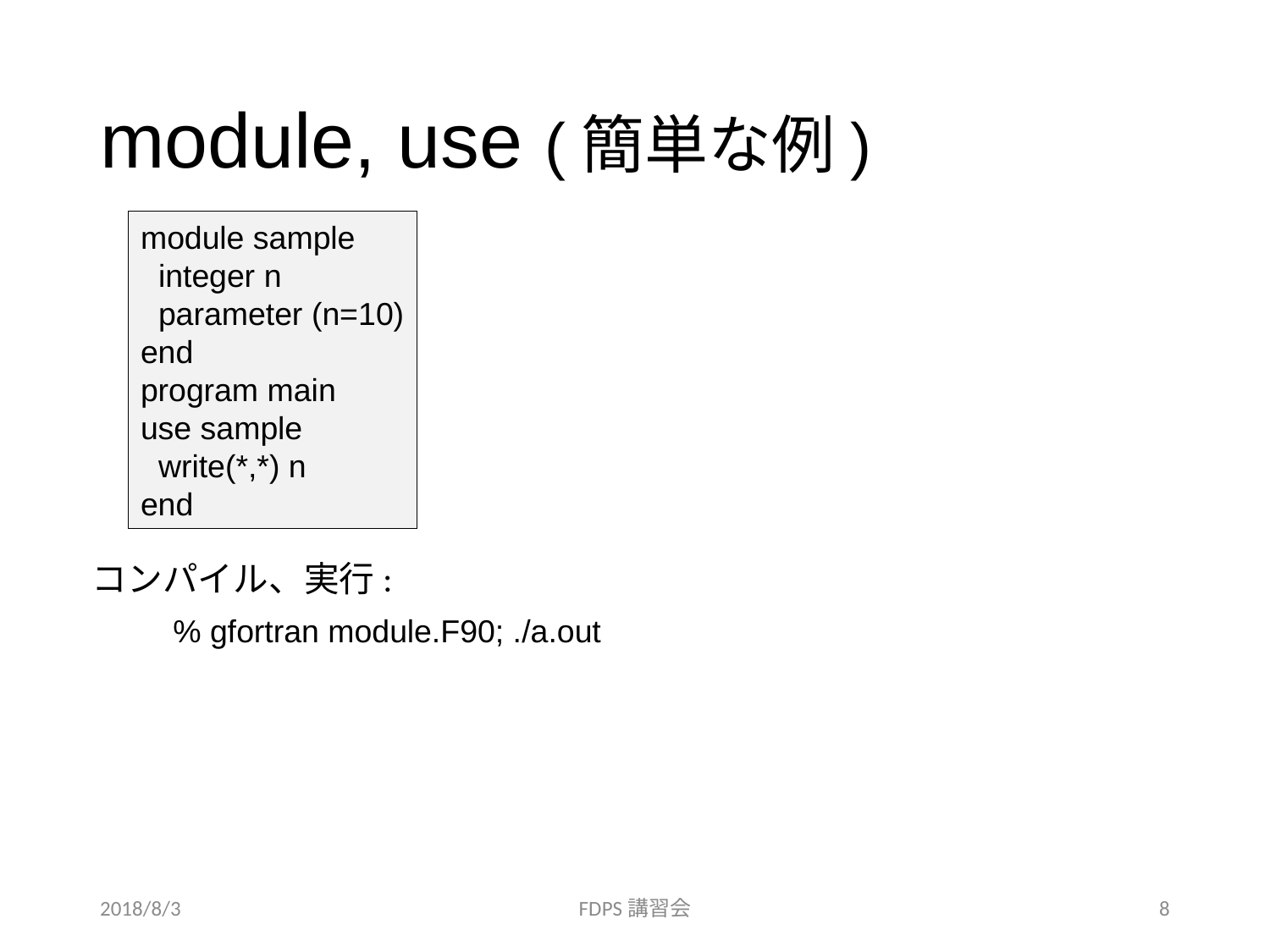

# module, use (簡単な例)
module sample
  integer n
  parameter (n=10)
end
program main
use sample
  write(*,*) n
end
コンパイル、実行:
% gfortran module.F90; ./a.out
2018/8/3
FDPS講習会
8